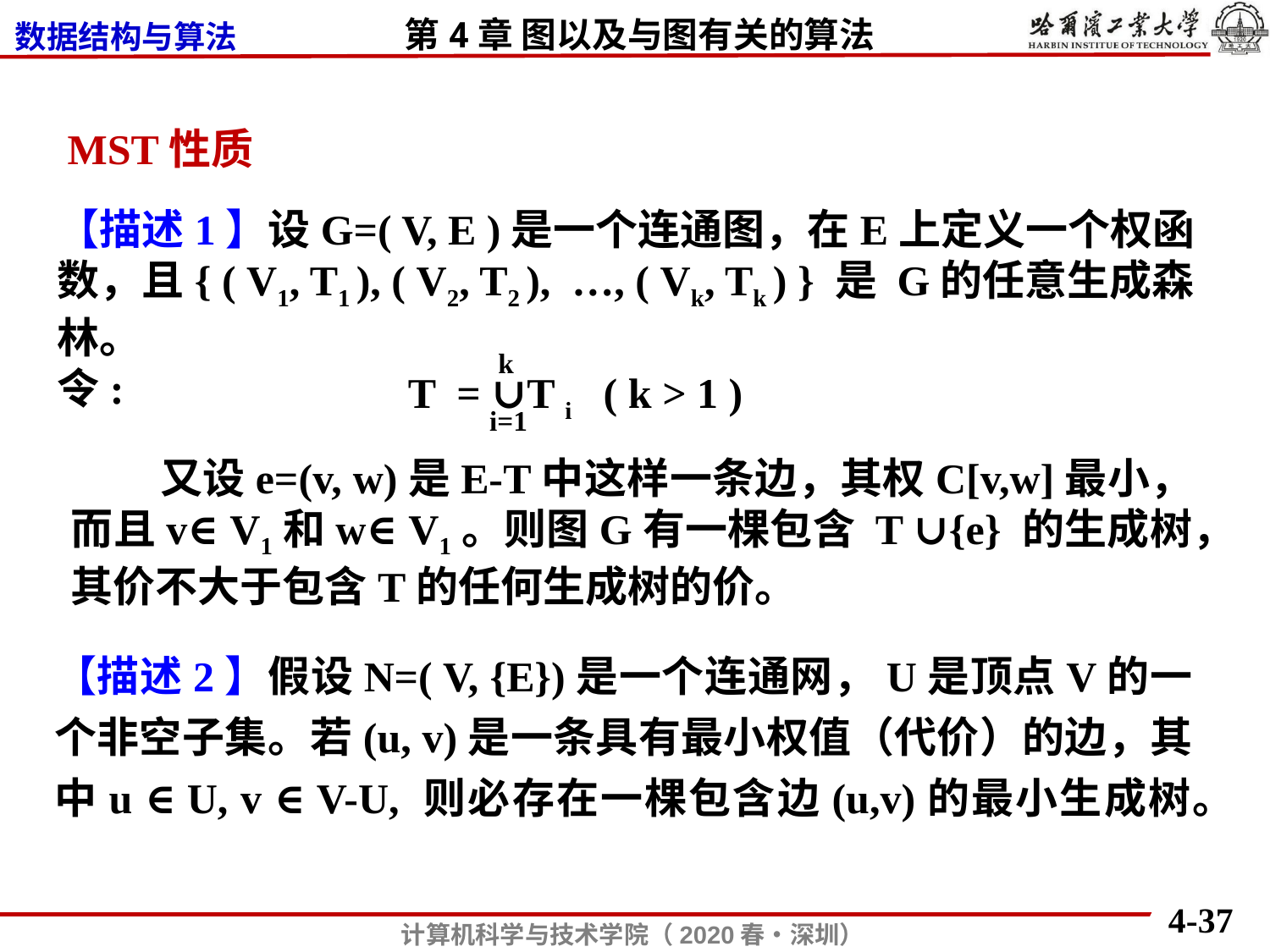

MST性质
【描述1】设G=( V, E )是一个连通图，在E上定义一个权函数，且{ ( V1, T1 ), ( V2, T2 ),  …, ( Vk, Tk ) } 是 G的任意生成森林。
令:
k
T  = ∪T i   ( k > 1 )
i=1
        又设e=(v, w)是E-T中这样一条边，其权C[v,w]最小，而且v∈V1和w∈V1。则图G有一棵包含 T ∪{e} 的生成树，其价不大于包含T的任何生成树的价。
【描述2】假设N=( V, {E})是一个连通网，U是顶点V的一个非空子集。若(u, v)是一条具有最小权值（代价）的边，其中u ∈U, v ∈V-U, 则必存在一棵包含边(u,v)的最小生成树。